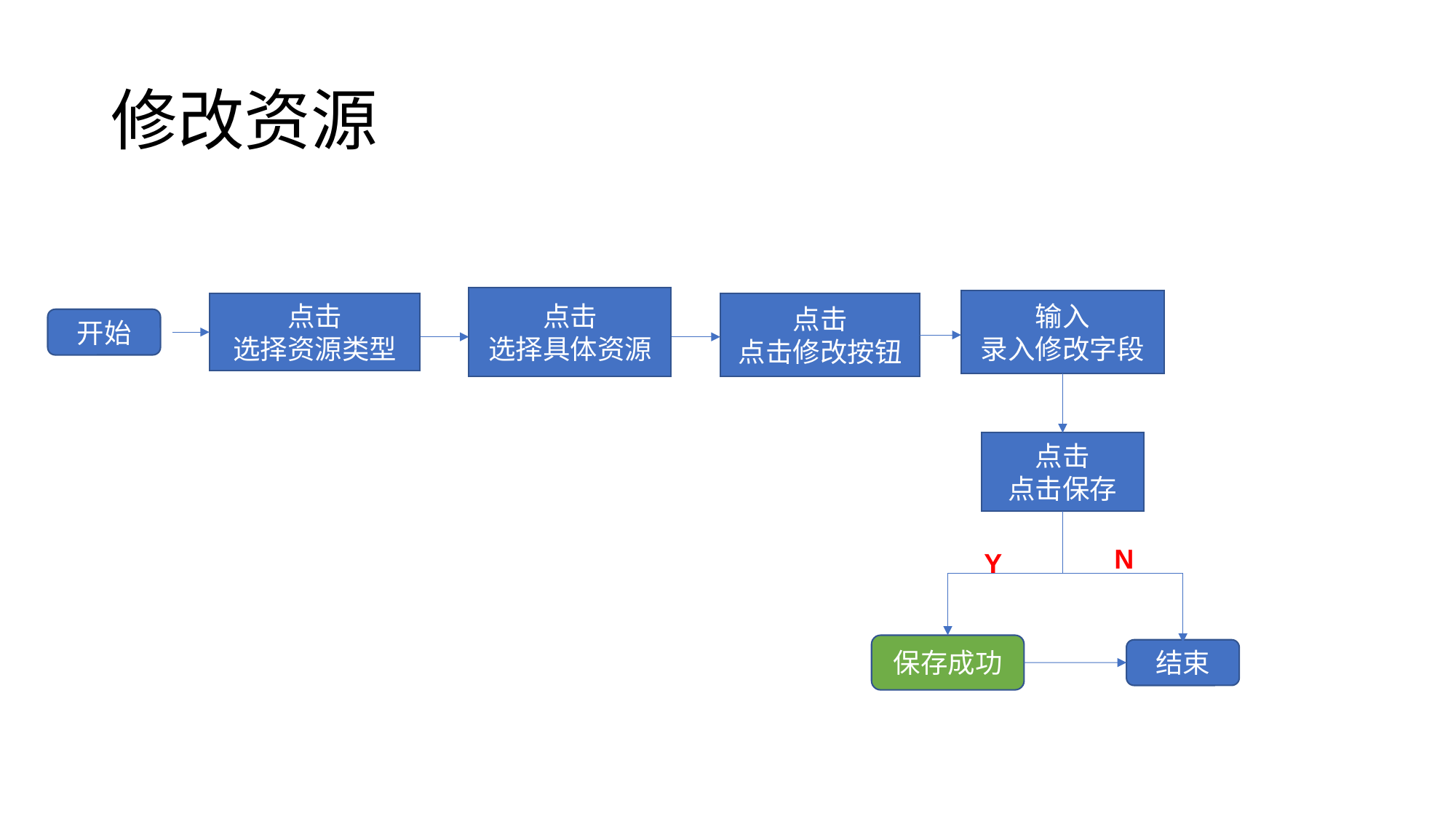

# 修改资源
点击
选择具体资源
输入
录入修改字段
点击
选择资源类型
点击
点击修改按钮
开始
点击
点击保存
N
Y
保存成功
结束